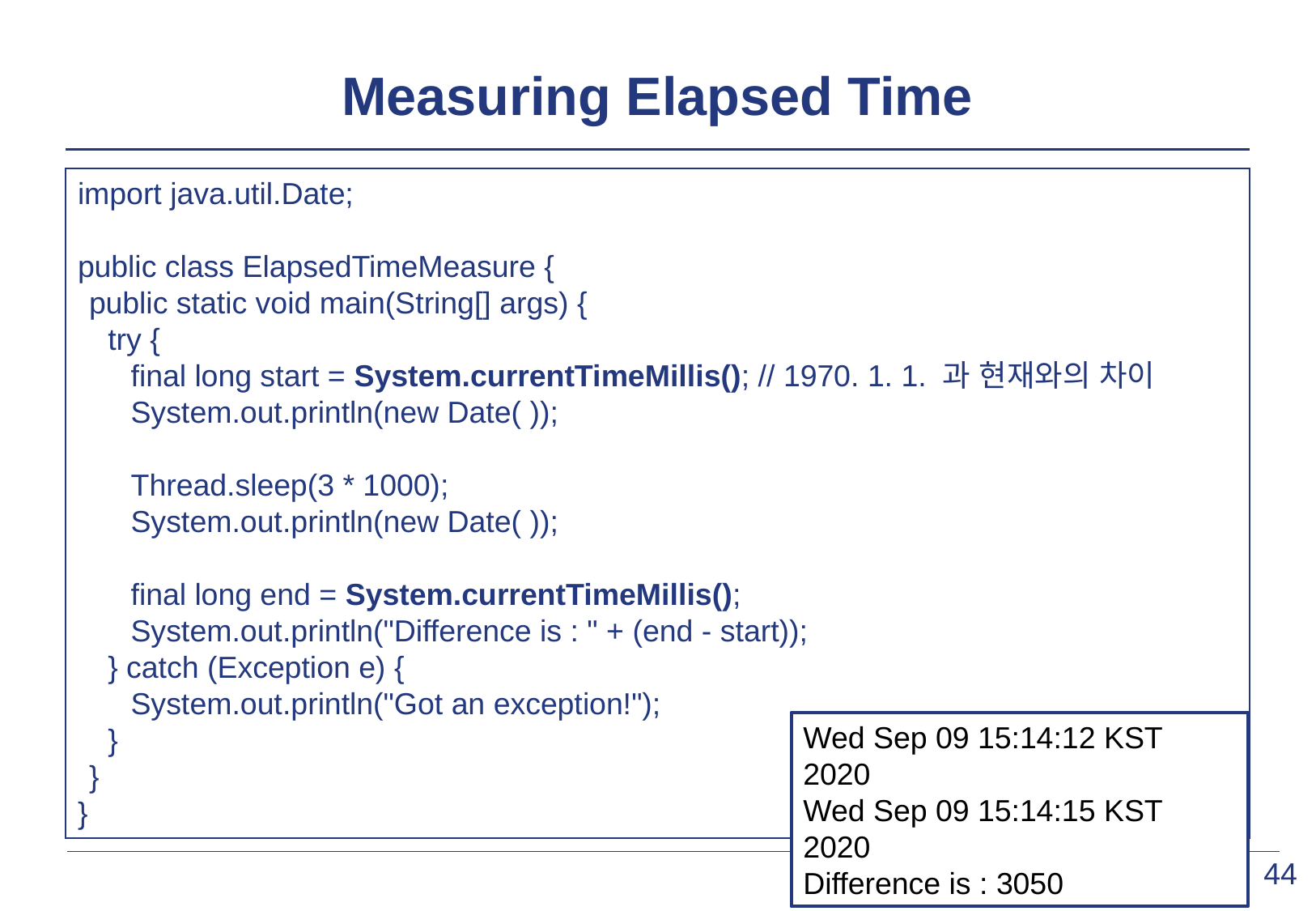

# Measuring Elapsed Time
import java.util.Date;

public class ElapsedTimeMeasure {
	public static void main(String[] args) {
		try {
			final long start = System.currentTimeMillis(); // 1970. 1. 1. 과 현재와의 차이
			System.out.println(new Date( ));

			Thread.sleep(3 * 1000);
			System.out.println(new Date( ));

			final long end = System.currentTimeMillis();
			System.out.println("Difference is : " + (end - start));
		} catch (Exception e) {
			System.out.println("Got an exception!");
		}
	}
}
Wed Sep 09 15:14:12 KST 2020
Wed Sep 09 15:14:15 KST 2020
Difference is : 3050